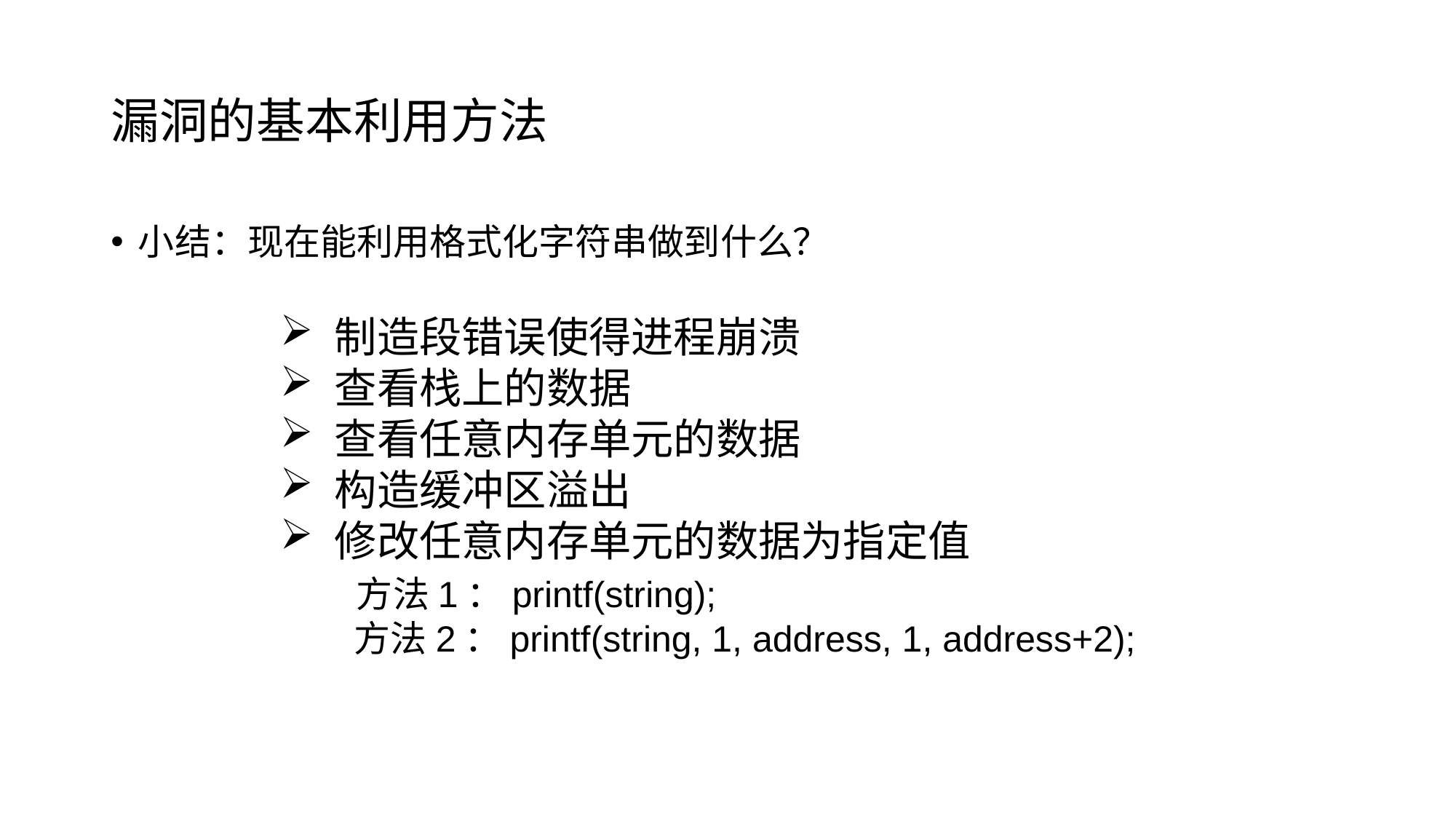

# 漏洞的基本利用方法
小结：现在能利用格式化字符串做到什么？
制造段错误使得进程崩溃
查看栈上的数据
查看任意内存单元的数据
构造缓冲区溢出
修改任意内存单元的数据为指定值
       方法1：printf(string);
        方法2：printf(string, 1, address, 1, address+2);